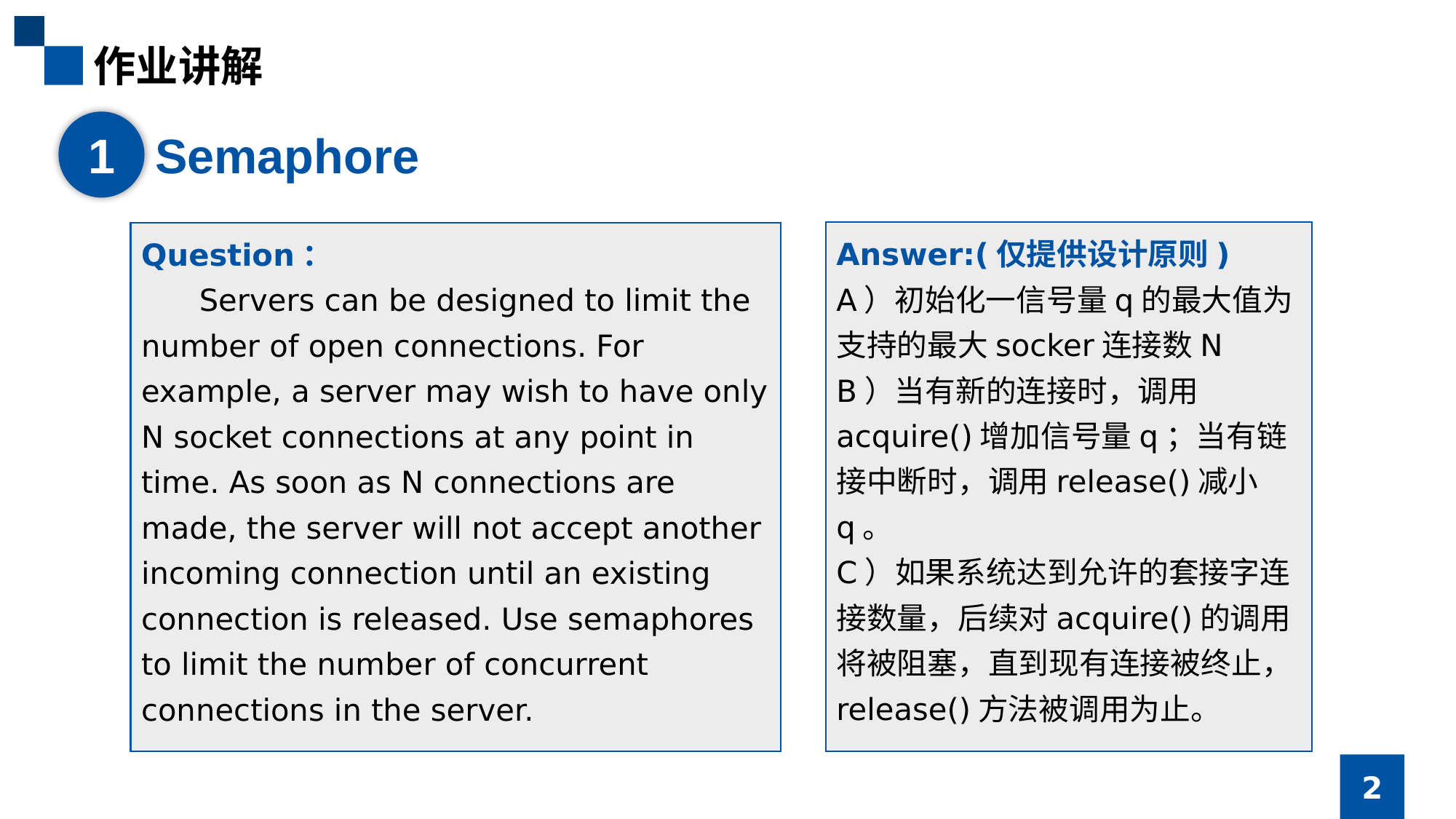

作业讲解
1
Semaphore
Answer:(仅提供设计原则)
A）初始化一信号量q的最大值为支持的最大socker连接数N
B）当有新的连接时，调用acquire()增加信号量q；当有链接中断时，调用release()减小q。
C）如果系统达到允许的套接字连接数量，后续对acquire()的调用将被阻塞，直到现有连接被终止，release()方法被调用为止。

Question：
      Servers can be designed to limit the number of open connections. For example, a server may wish to have only N socket connections at any point in time. As soon as N connections are made, the server will not accept another incoming connection until an existing connection is released. Use semaphores to limit the number of concurrent connections in the server.

2